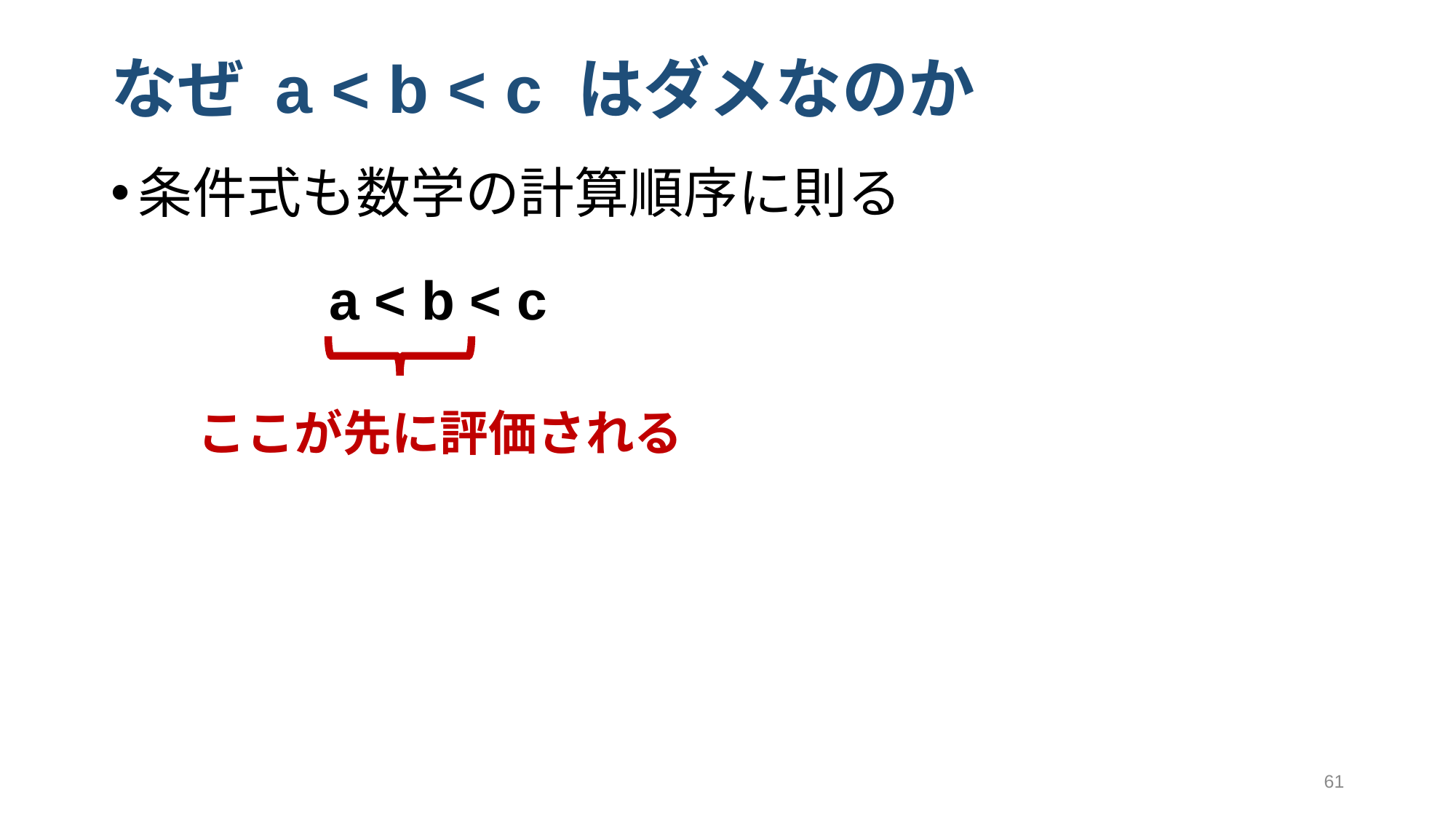

# なぜ a < b < c はダメなのか
条件式も数学の計算順序に則る
		a < b < c

　　　  ここが先に評価される

61